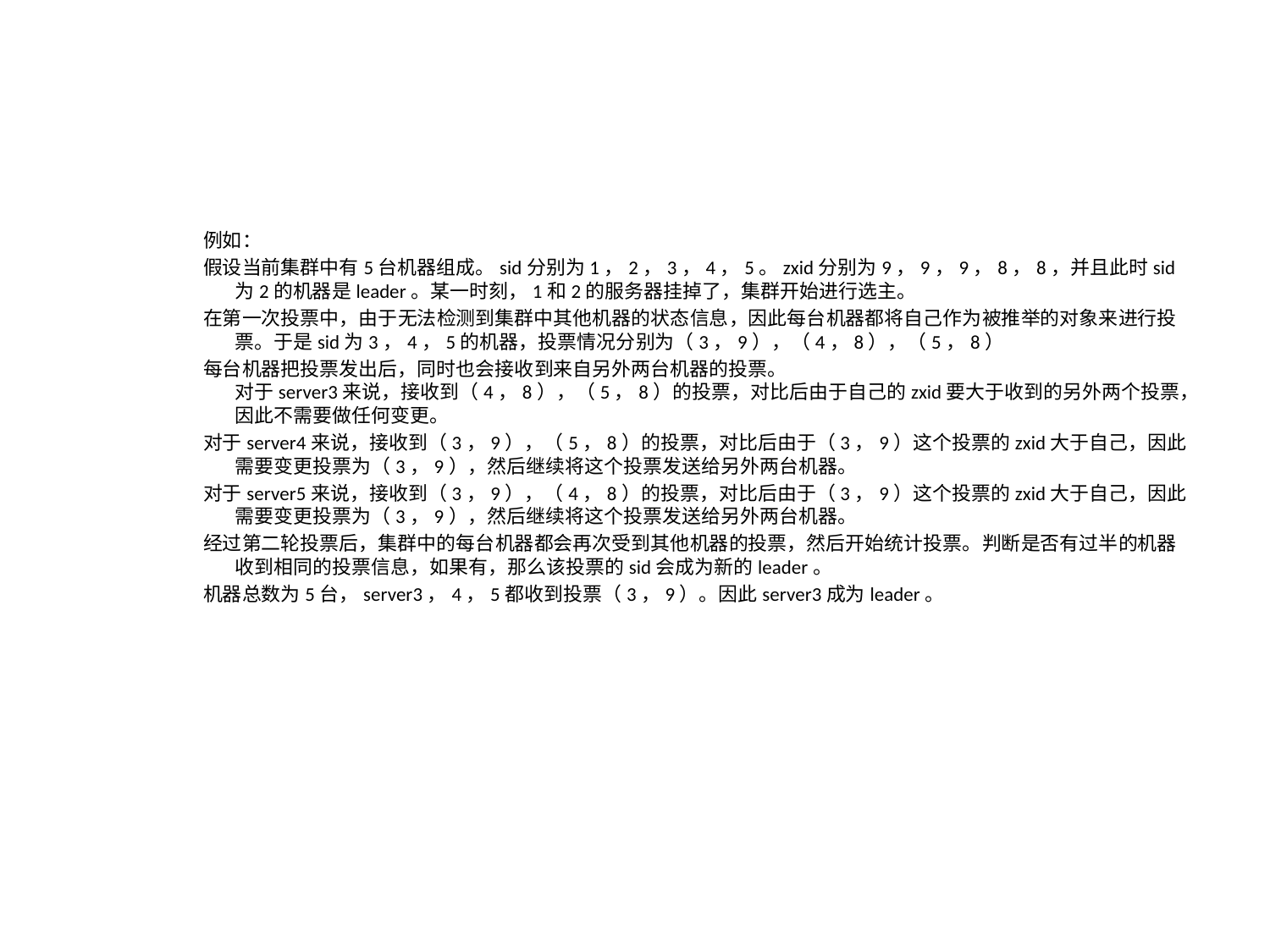

#
例如：
假设当前集群中有5台机器组成。sid分别为1，2，3，4，5。zxid分别为9，9，9，8，8，并且此时sid为2的机器是leader。某一时刻，1和2的服务器挂掉了，集群开始进行选主。
在第一次投票中，由于无法检测到集群中其他机器的状态信息，因此每台机器都将自己作为被推举的对象来进行投票。于是sid为3，4，5的机器，投票情况分别为（3，9），（4，8），（5，8）
每台机器把投票发出后，同时也会接收到来自另外两台机器的投票。
对于server3来说，接收到（4，8），（5，8）的投票，对比后由于自己的zxid要大于收到的另外两个投票，因此不需要做任何变更。
对于server4来说，接收到（3，9），（5，8）的投票，对比后由于（3，9）这个投票的zxid大于自己，因此需要变更投票为（3，9），然后继续将这个投票发送给另外两台机器。
对于server5来说，接收到（3，9），（4，8）的投票，对比后由于（3，9）这个投票的zxid大于自己，因此需要变更投票为（3，9），然后继续将这个投票发送给另外两台机器。
经过第二轮投票后，集群中的每台机器都会再次受到其他机器的投票，然后开始统计投票。判断是否有过半的机器收到相同的投票信息，如果有，那么该投票的sid会成为新的leader。
机器总数为5台，server3，4，5都收到投票（3，9）。因此server3成为leader。